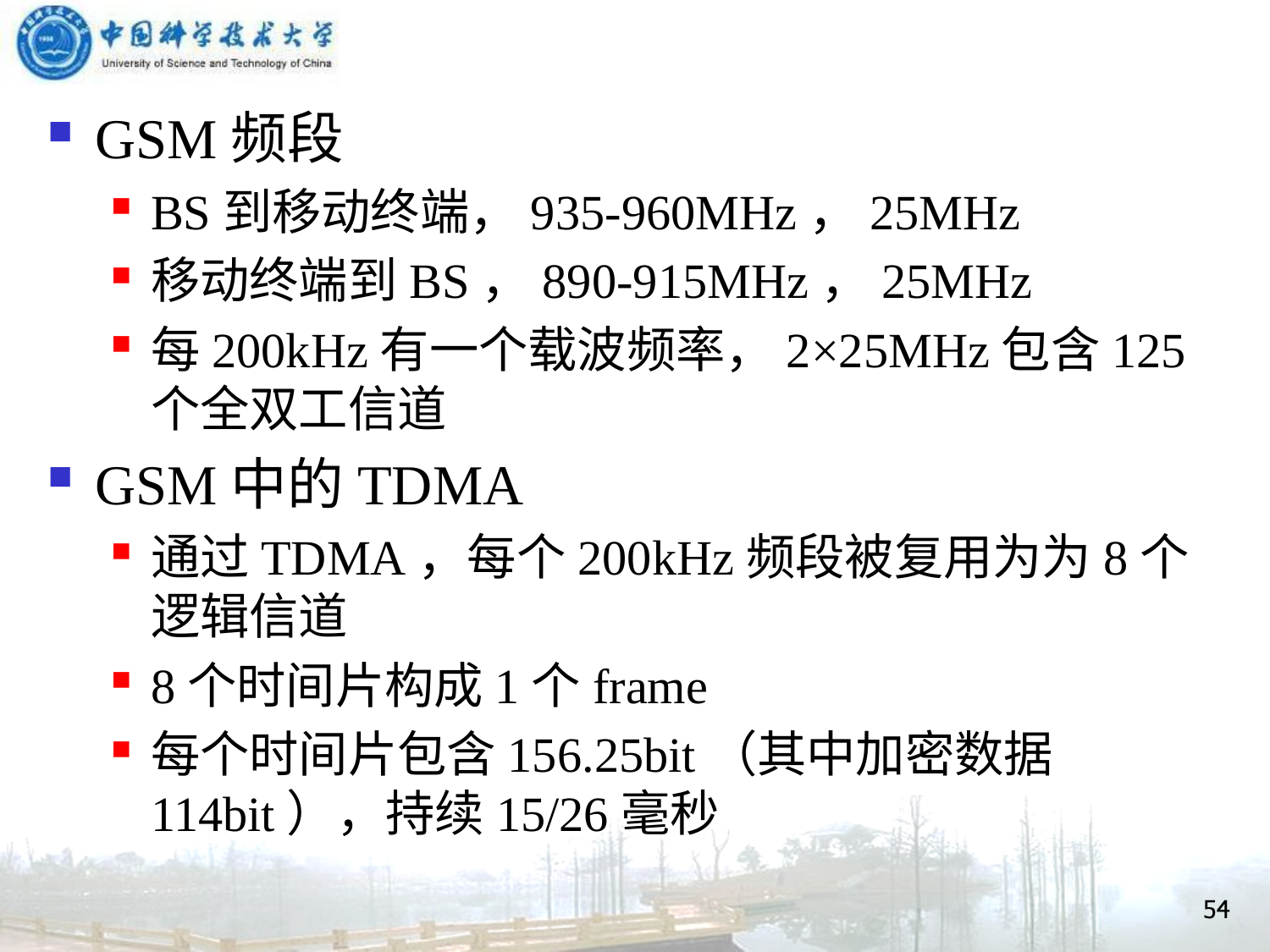

GSM频段
BS到移动终端，935-960MHz，25MHz
移动终端到BS，890-915MHz，25MHz
每200kHz有一个载波频率，2×25MHz包含125个全双工信道
GSM中的TDMA
通过TDMA，每个200kHz频段被复用为为8个逻辑信道
8个时间片构成1个frame
每个时间片包含156.25bit（其中加密数据114bit），持续15/26毫秒
54